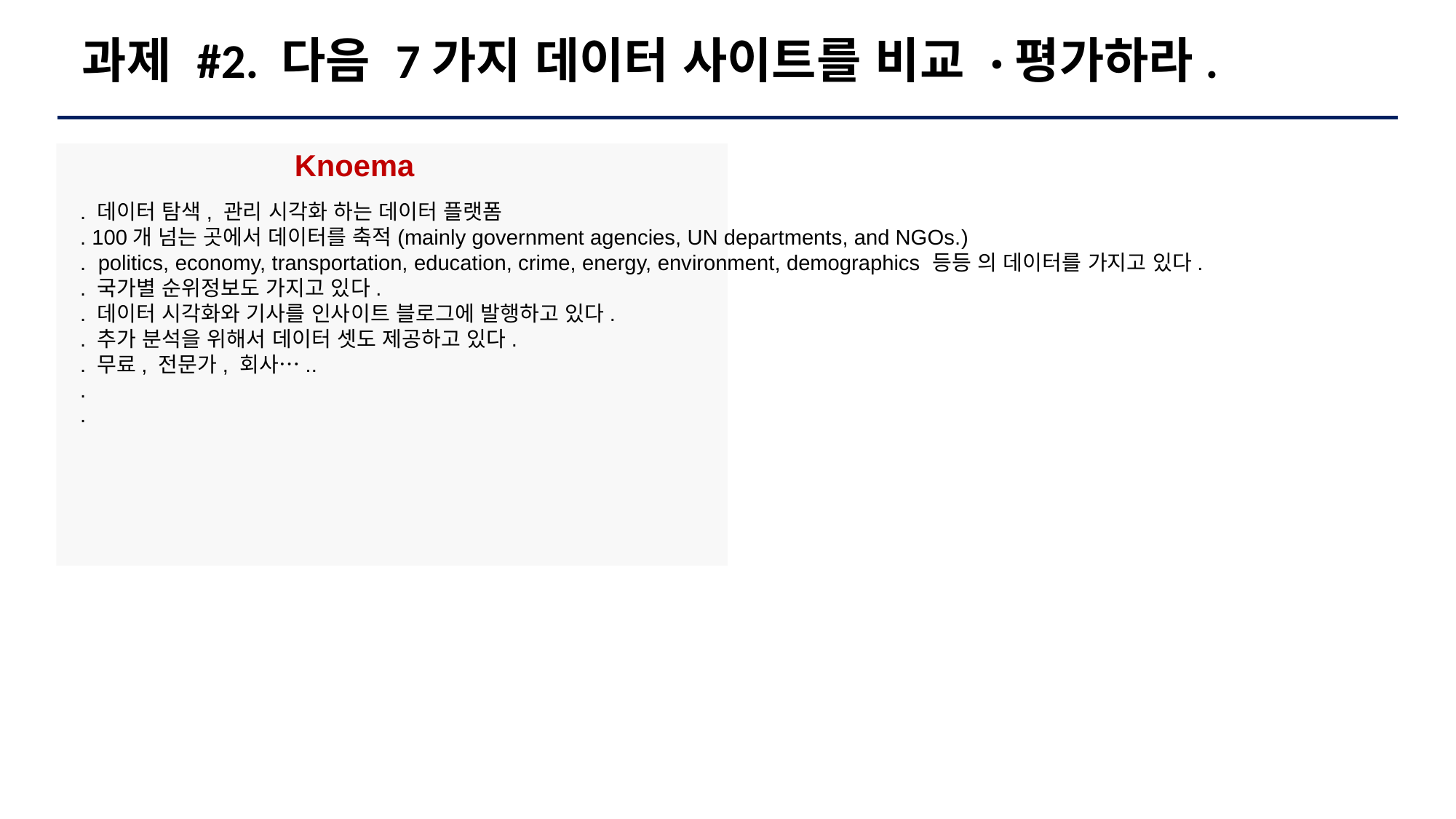

과제 #2. 다음 7가지 데이터 사이트를 비교 ·평가하라.
Knoema

. 데이터 탐색, 관리 시각화 하는 데이터 플랫폼
. 100개 넘는 곳에서 데이터를 축적(mainly government agencies, UN departments, and NGOs.)
.  politics, economy, transportation, education, crime, energy, environment, demographics 등등 의 데이터를 가지고 있다.
. 국가별 순위정보도 가지고 있다.
. 데이터 시각화와 기사를 인사이트 블로그에 발행하고 있다.
. 추가 분석을 위해서 데이터 셋도 제공하고 있다.
. 무료, 전문가, 회사…..
.
.